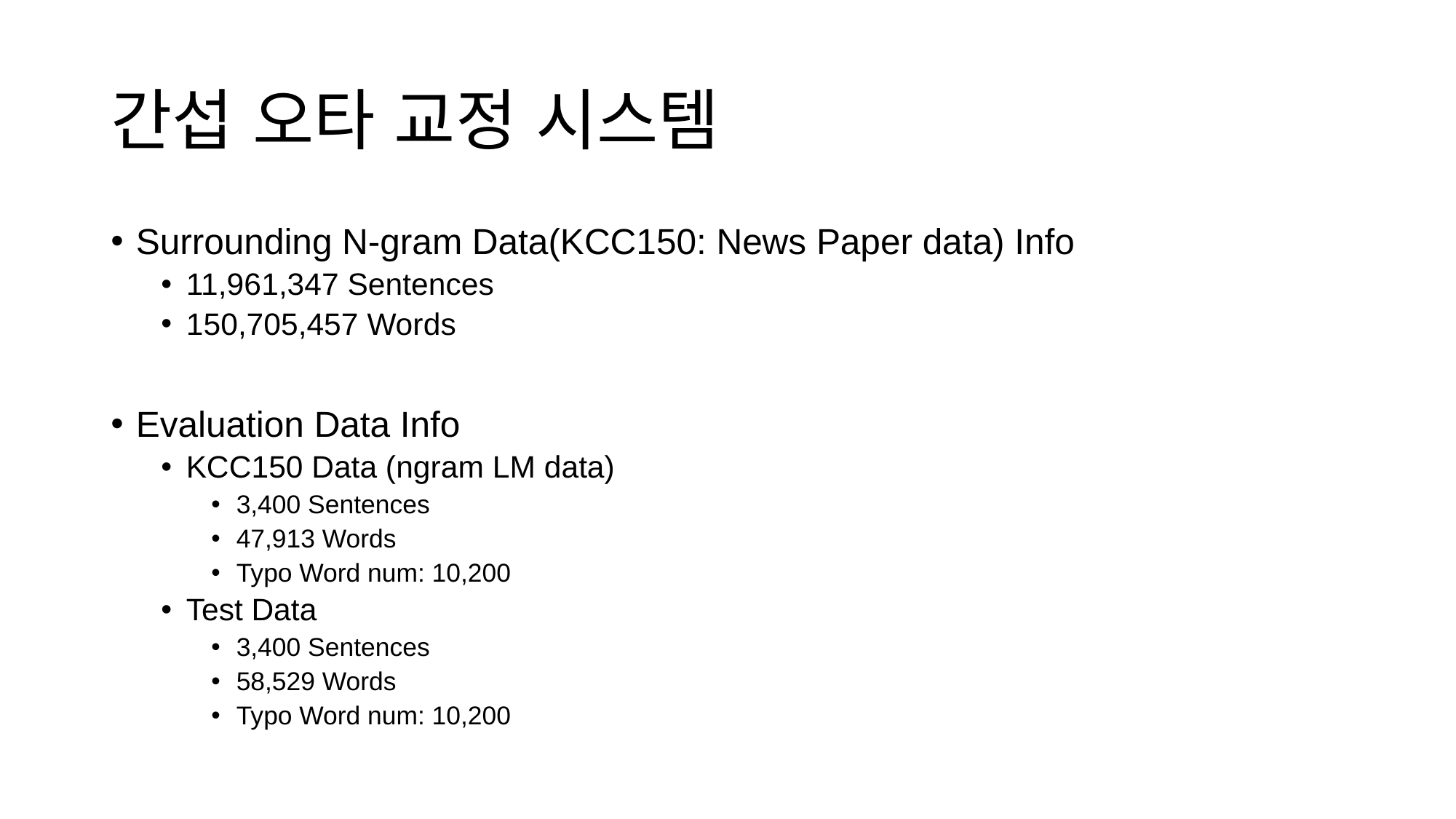

# 간섭 오타 교정 시스템
Surrounding N-gram Data(KCC150: News Paper data) Info
11,961,347 Sentences
150,705,457 Words

Evaluation Data Info
KCC150 Data (ngram LM data)
3,400 Sentences
47,913 Words
Typo Word num: 10,200
Test Data
3,400 Sentences
58,529 Words
Typo Word num: 10,200